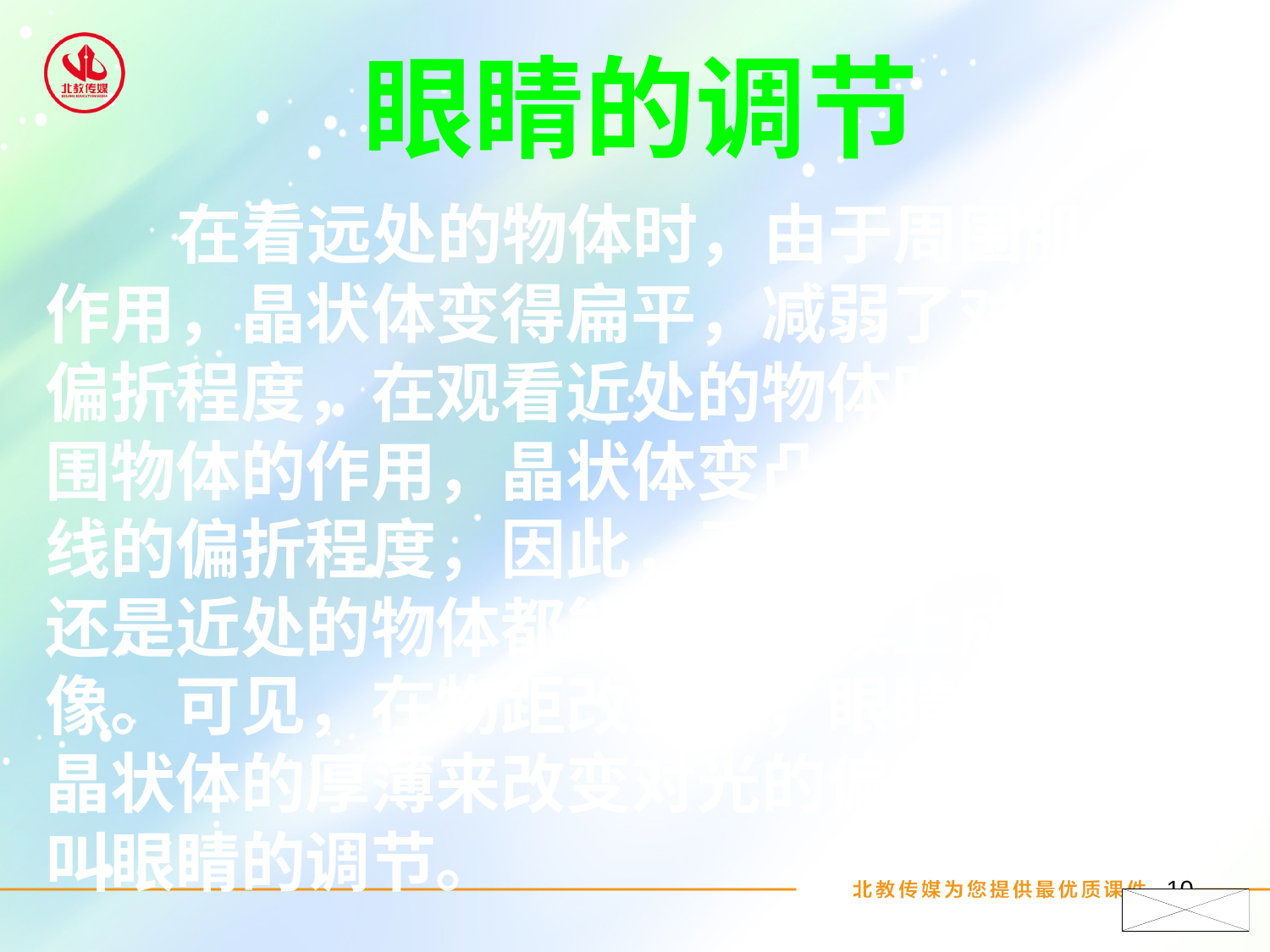

眼睛的调节
       在看远处的物体时，由于周围肌肉的作用，晶状体变得扁平，减弱了对光线的偏折程度，在观看近处的物体时，由于周围物体的作用，晶状体变凸，增大了对光线的偏折程度，因此，无论是远处的物体还是近处的物体都能在视网膜上成清晰的像。可见，在物距改变时，眼睛能靠改变晶状体的厚薄来改变对光的偏折程度，这叫眼睛的调节。
10